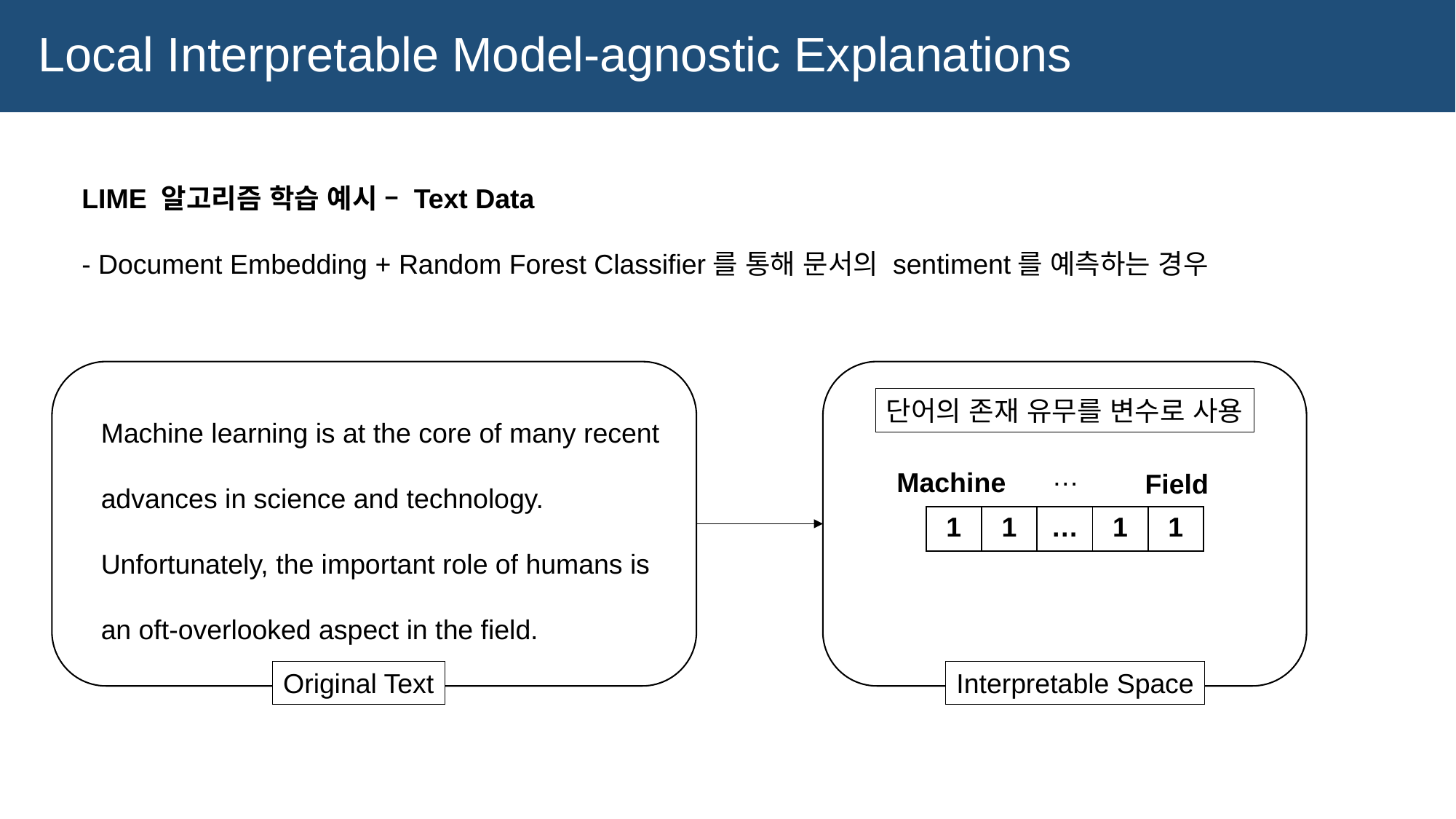

# Local Interpretable Model-agnostic Explanations
LIME 알고리즘 학습 예시 – Text Data
- Document Embedding + Random Forest Classifier를 통해 문서의 sentiment를 예측하는 경우

Machine learning is at the core of many recent advances in science and technology.
Unfortunately, the important role of humans is an oft-overlooked aspect in the field.
단어의 존재 유무를 변수로 사용
…
Machine
Field
| 1 | 1 | … | 1 | 1 |
| --- | --- | --- | --- | --- |
Original Text
Interpretable Space